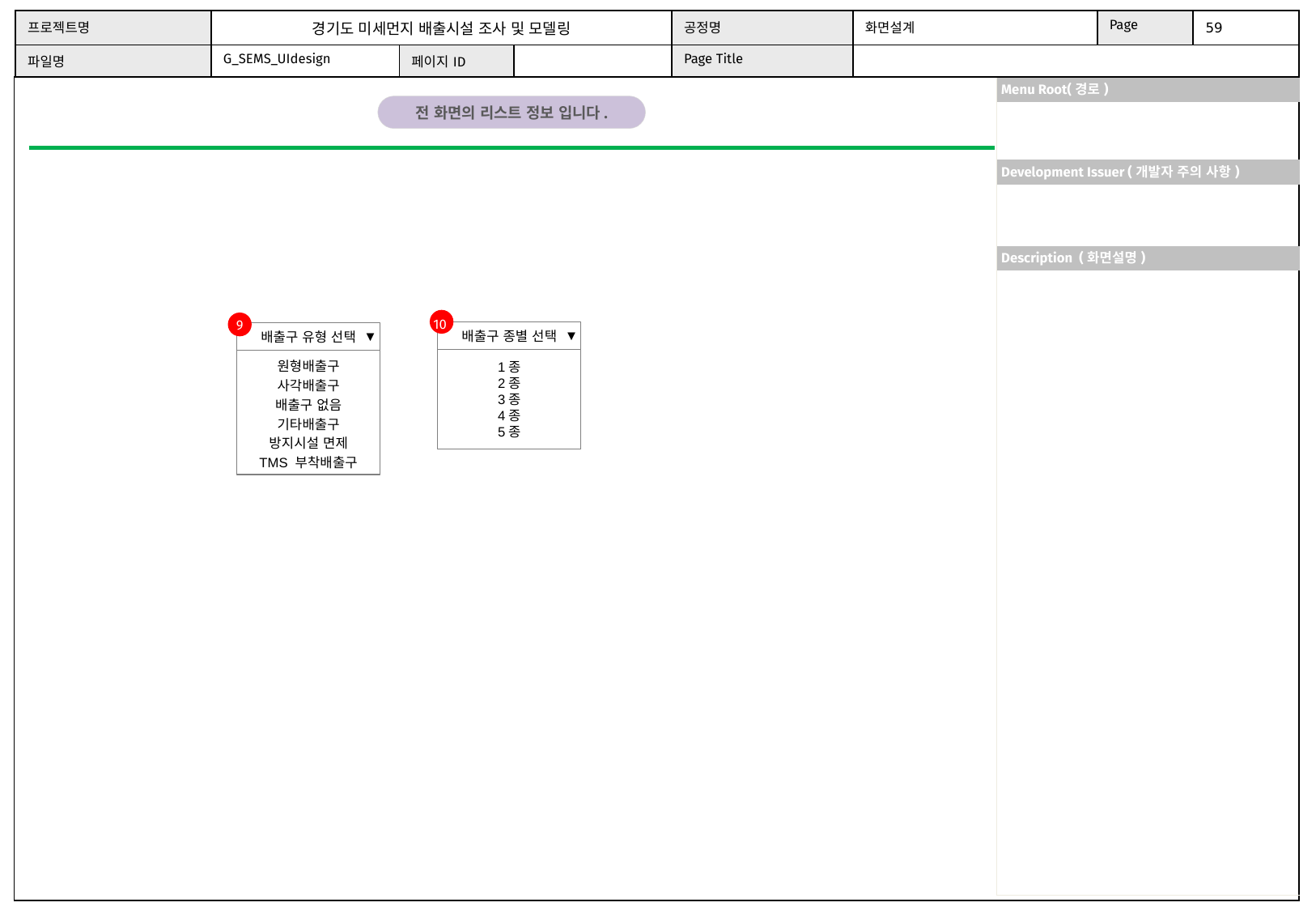

10

9
▼
▼
배출구 종별 선택
배출구 유형 선택
1종
2종
3종
4종
5종
원형배출구
사각배출구
배출구 없음
기타배출구
방지시설 면제
TMS 부착배출구